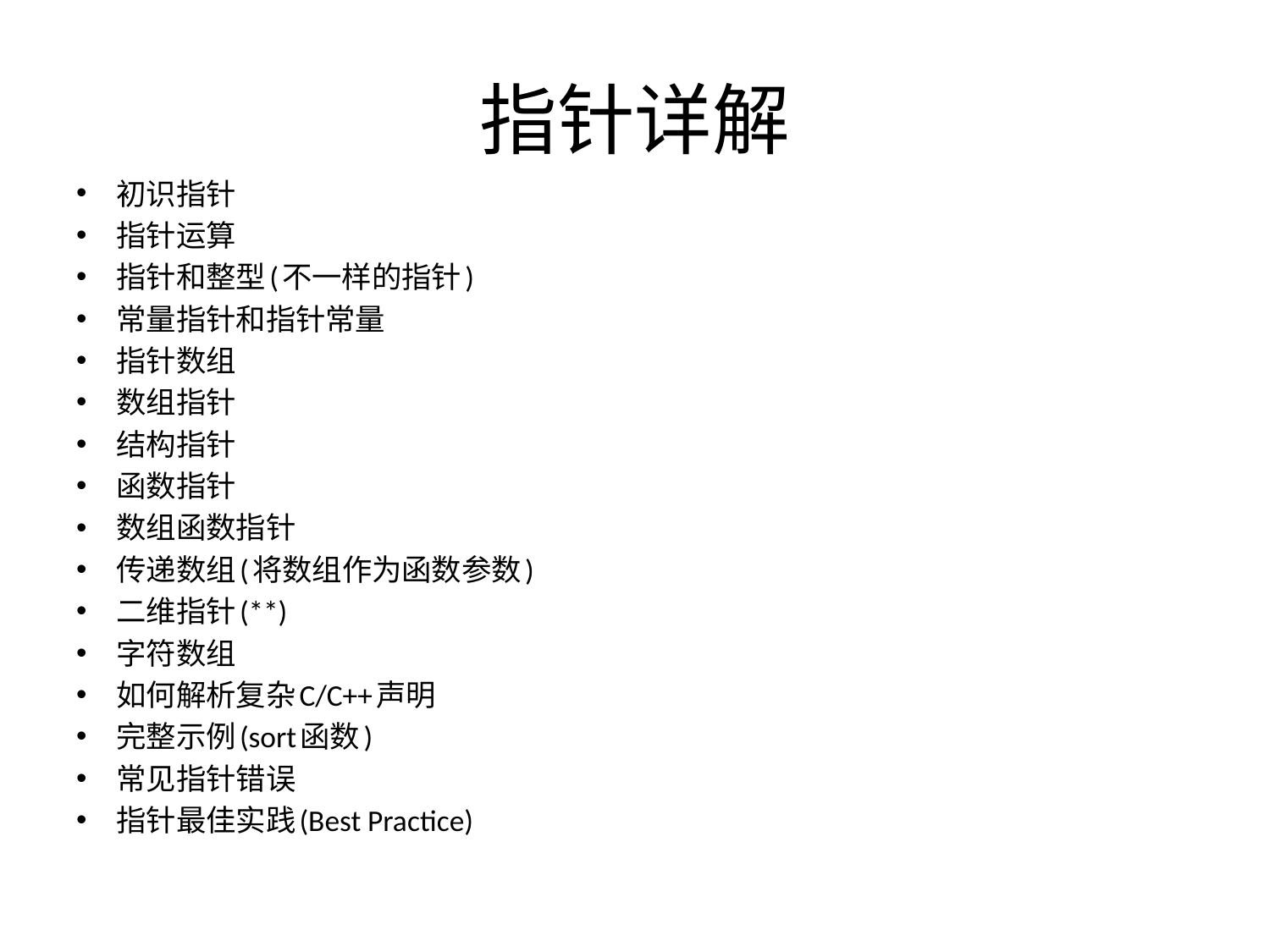

# 指针详解
初识指针
指针运算
指针和整型(不一样的指针)
常量指针和指针常量
指针数组
数组指针
结构指针
函数指针
数组函数指针
传递数组(将数组作为函数参数)
二维指针(**)
字符数组
如何解析复杂C/C++声明
完整示例(sort函数)
常见指针错误
指针最佳实践(Best Practice)